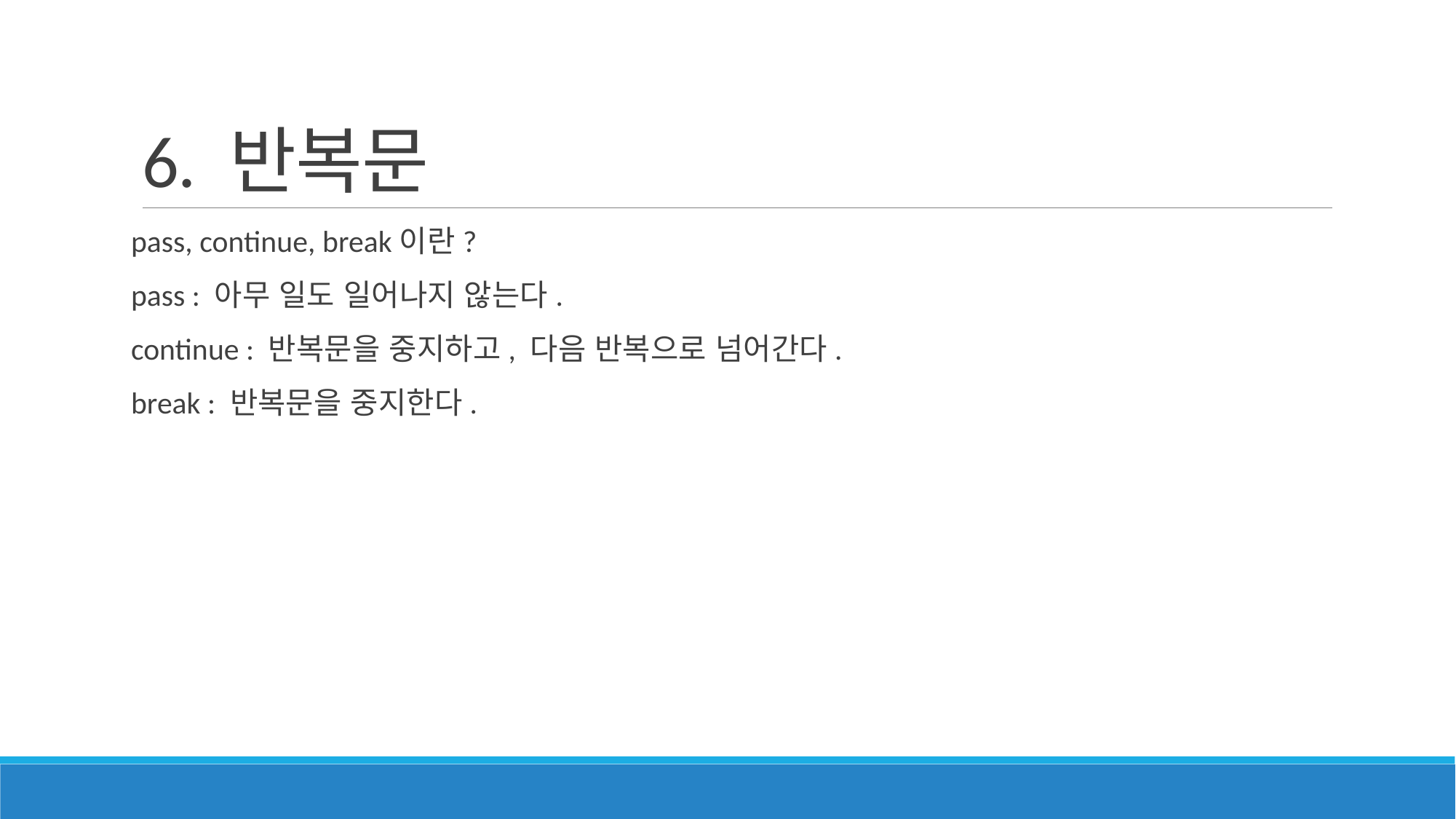

# 6. 반복문
pass, continue, break이란?
pass : 아무 일도 일어나지 않는다.
continue : 반복문을 중지하고, 다음 반복으로 넘어간다.
break : 반복문을 중지한다.